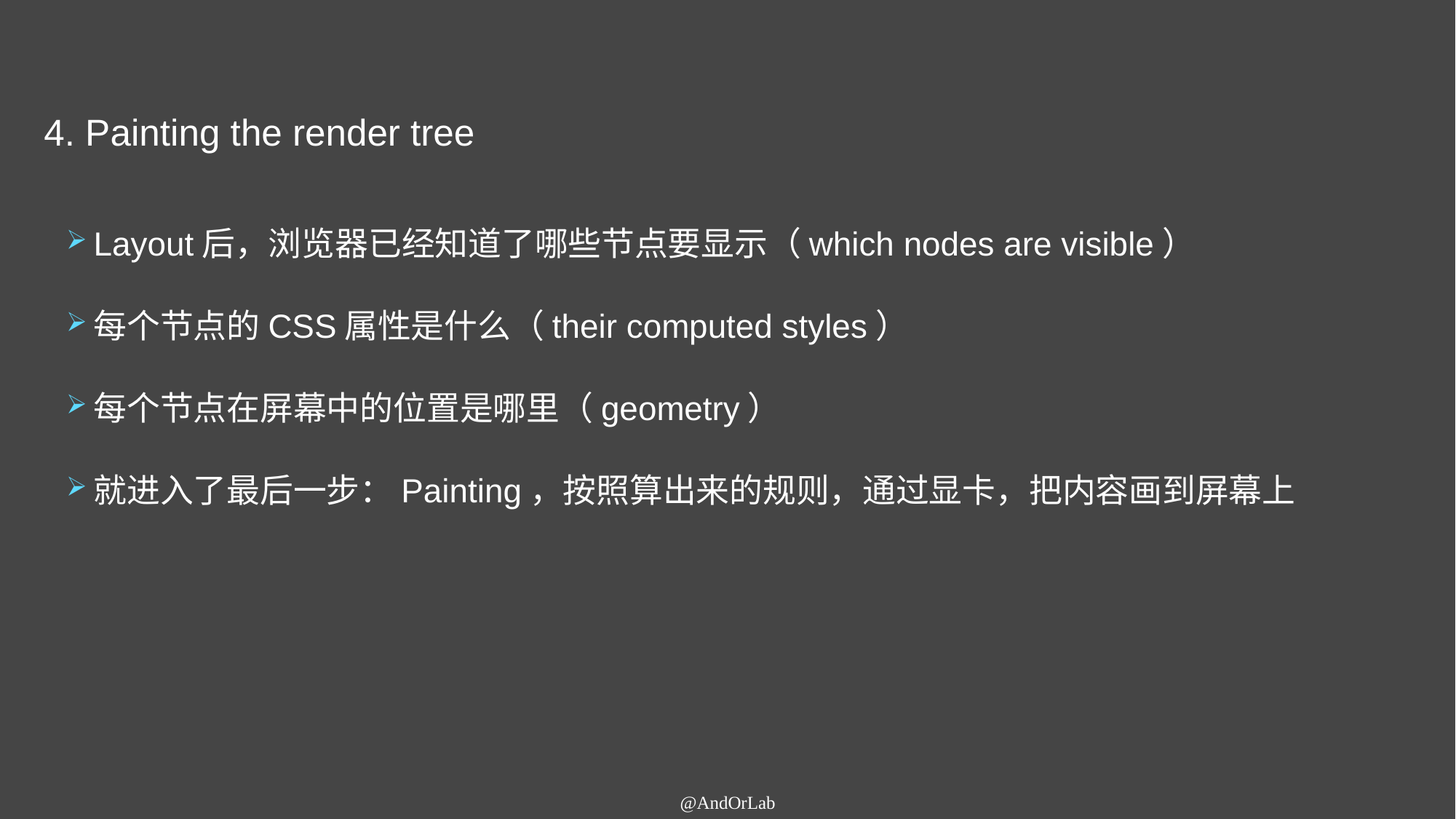

4. Painting the render tree

Layout后，浏览器已经知道了哪些节点要显示（which nodes are visible）

每个节点的CSS属性是什么（their computed styles）

每个节点在屏幕中的位置是哪里（geometry）

就进入了最后一步：Painting，按照算出来的规则，通过显卡，把内容画到屏幕上
@AndOrLab